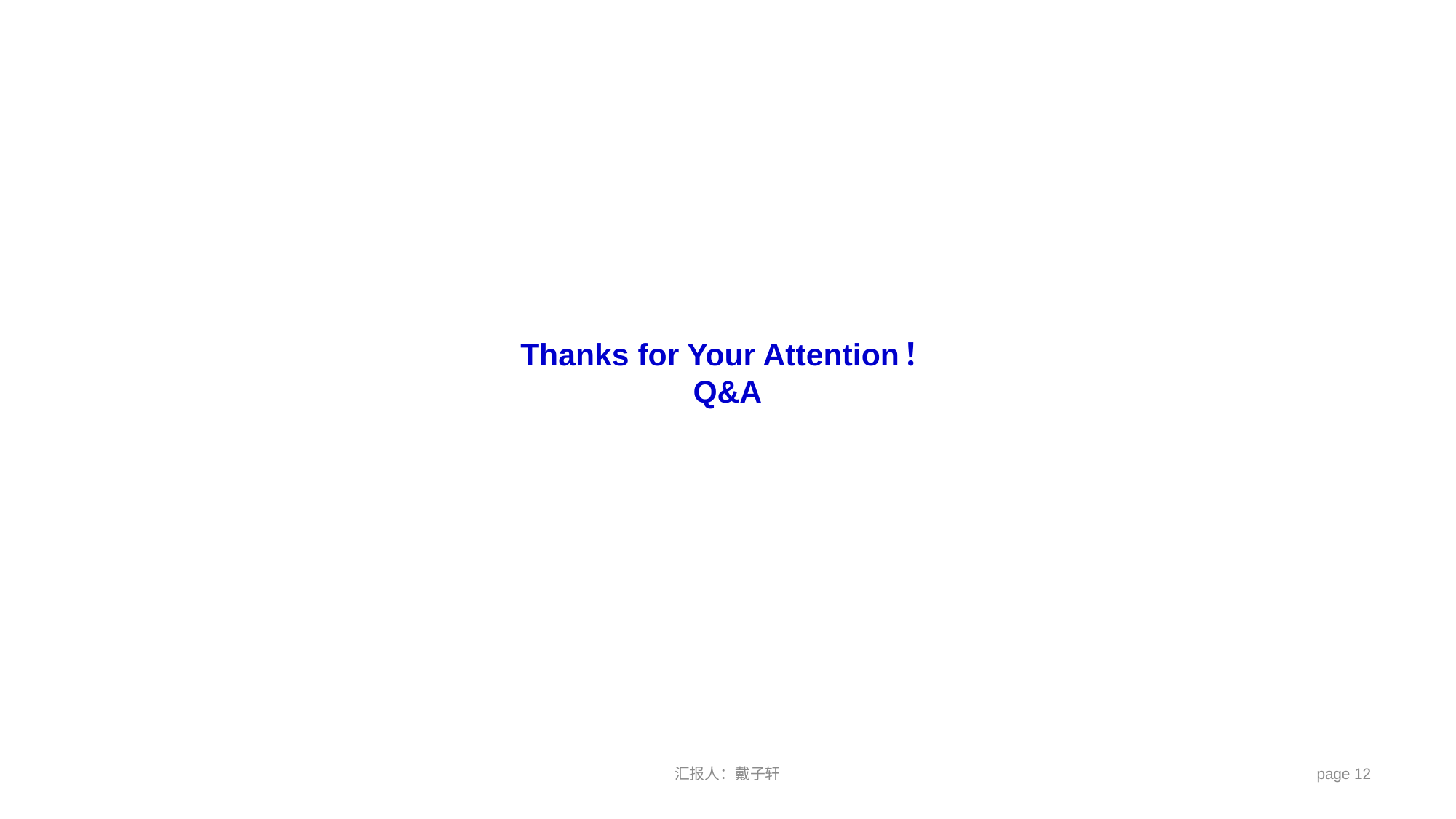

# Thanks for Your Attention！ Q&A

汇报人：戴子轩
page 12